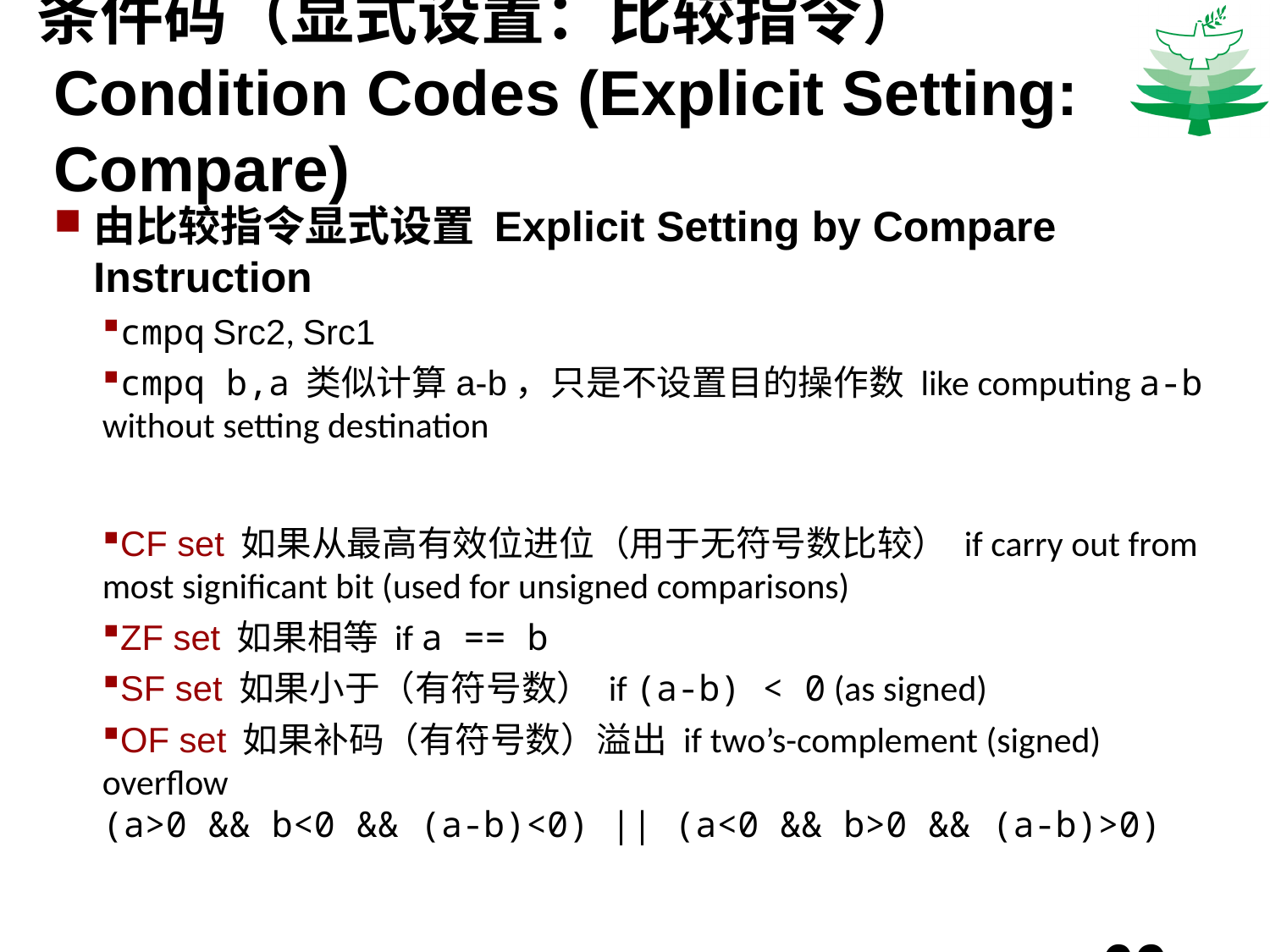

Carnegie Mellon
# 条件码（显式设置：比较指令） Condition Codes (Explicit Setting: Compare)
由比较指令显式设置 Explicit Setting by Compare Instruction
cmpq Src2, Src1
cmpq b,a 类似计算a-b，只是不设置目的操作数 like computing a-b without setting destination

CF set 如果从最高有效位进位（用于无符号数比较） if carry out from most significant bit (used for unsigned comparisons)
ZF set 如果相等 if a == b
SF set 如果小于（有符号数） if (a-b) < 0 (as signed)
OF set 如果补码（有符号数）溢出 if two’s-complement (signed) overflow
(a>0 && b<0 && (a-b)<0) || (a<0 && b>0 && (a-b)>0)